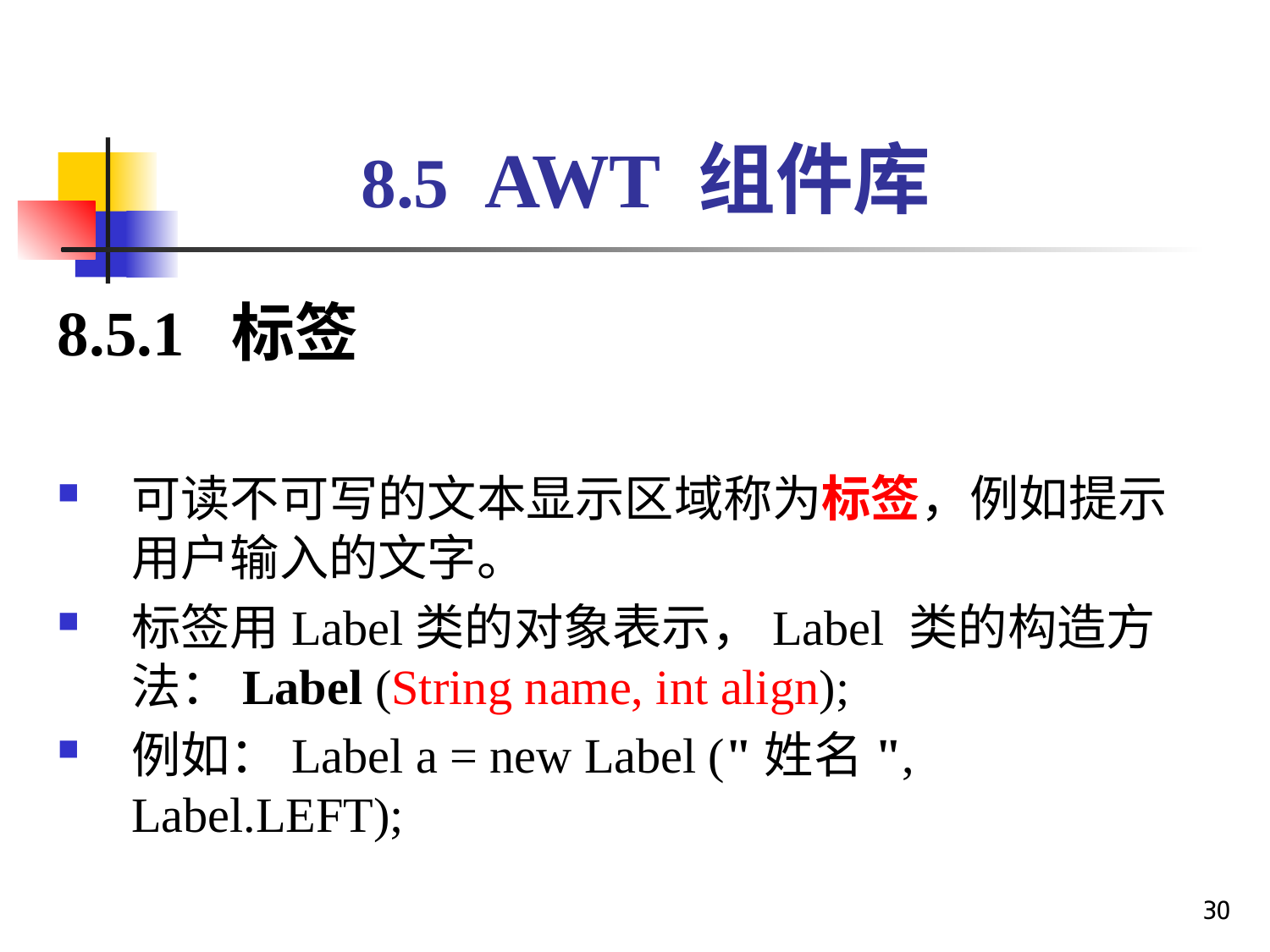

# 8.5  AWT 组件库
8.5.1  标签

可读不可写的文本显示区域称为标签，例如提示用户输入的文字。
标签用Label类的对象表示，Label 类的构造方法：Label (String name, int align);
例如：Label a = new Label ("姓名", Label.LEFT);
30